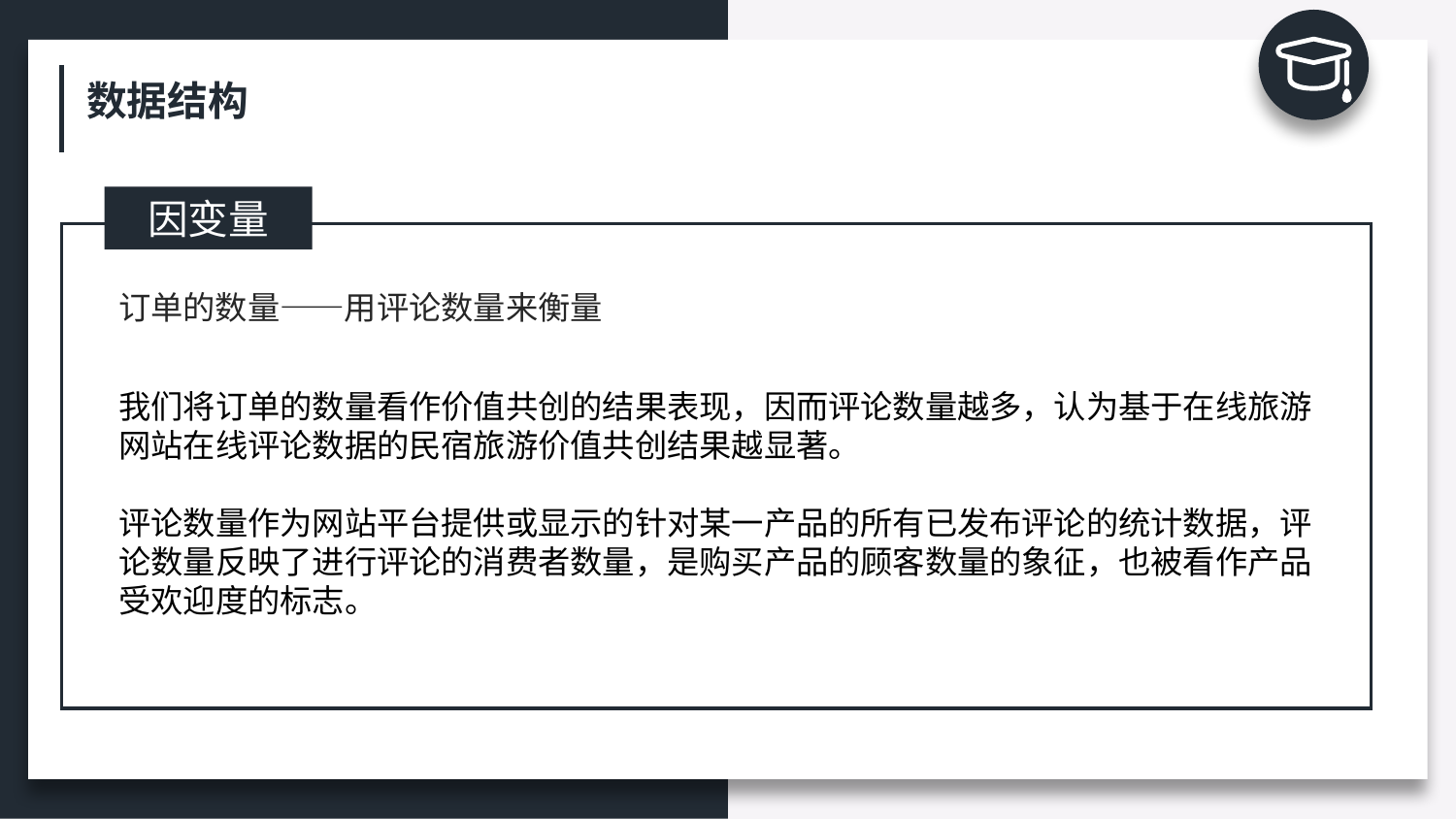

数据结构
因变量

订单的数量——用评论数量来衡量
我们将订单的数量看作价值共创的结果表现，因而评论数量越多，认为基于在线旅游网站在线评论数据的民宿旅游价值共创结果越显著。

评论数量作为网站平台提供或显示的针对某一产品的所有已发布评论的统计数据，评论数量反映了进行评论的消费者数量，是购买产品的顾客数量的象征，也被看作产品受欢迎度的标志。